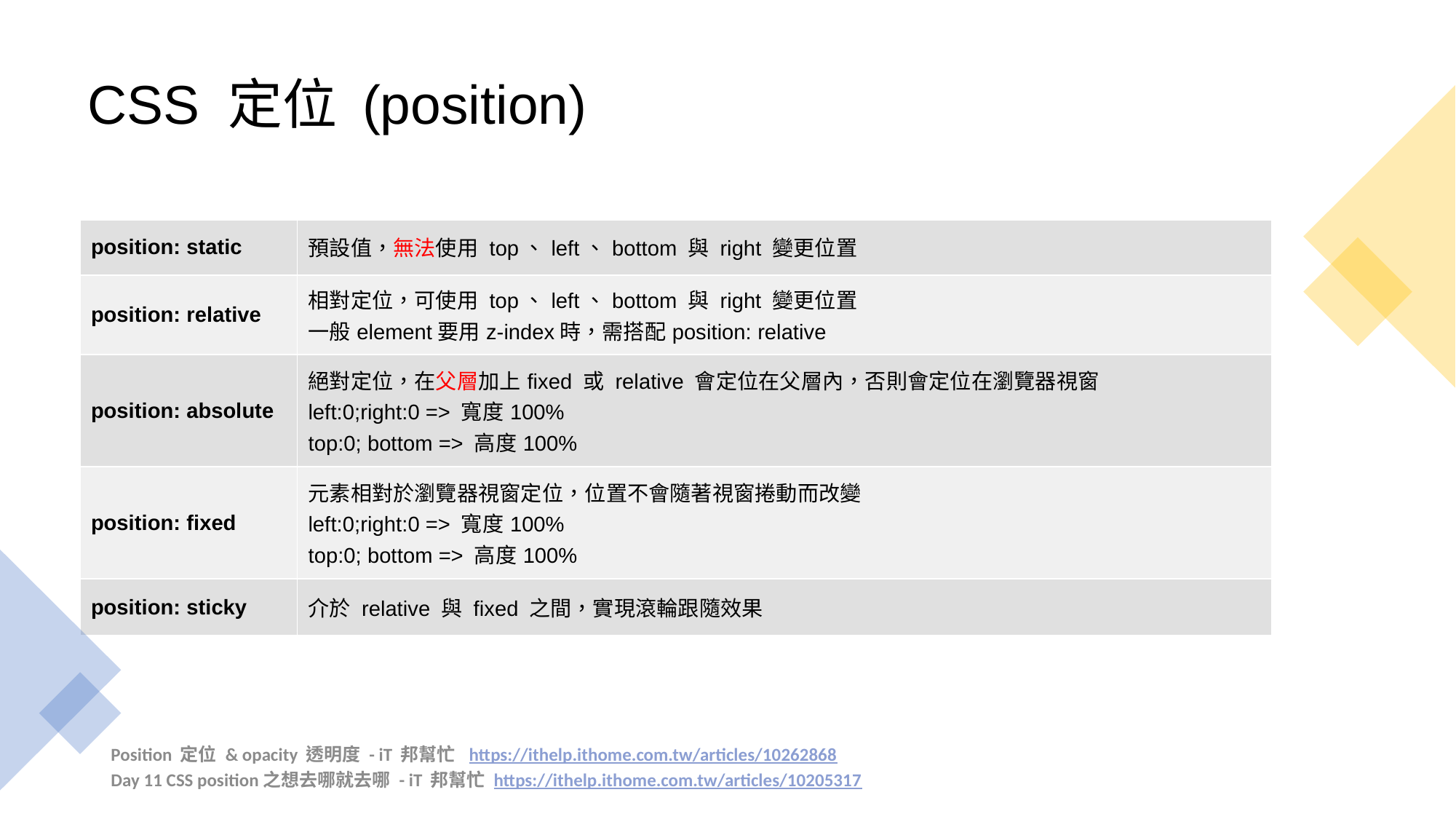

# CSS 定位 (position)

|  |  |
| --- | --- |
| position: static | 預設值，無法使用 top、left、bottom 與 right 變更位置 |
| position: relative | 相對定位，可使用 top、left、bottom 與 right 變更位置 一般element要用z-index時，需搭配position: relative |
| position: absolute | 絕對定位，在父層加上fixed 或 relative 會定位在父層內，否則會定位在瀏覽器視窗 left:0;right:0 => 寬度100% top:0; bottom => 高度100% |
| position: fixed | 元素相對於瀏覽器視窗定位，位置不會隨著視窗捲動而改變 left:0;right:0 => 寬度100% top:0; bottom => 高度100% |
| position: sticky | 介於 relative 與 fixed 之間，實現滾輪跟隨效果 |

Position 定位 & opacity 透明度 - iT 邦幫忙  https://ithelp.ithome.com.tw/articles/10262868
Day 11 CSS position之想去哪就去哪 - iT 邦幫忙 https://ithelp.ithome.com.tw/articles/10205317